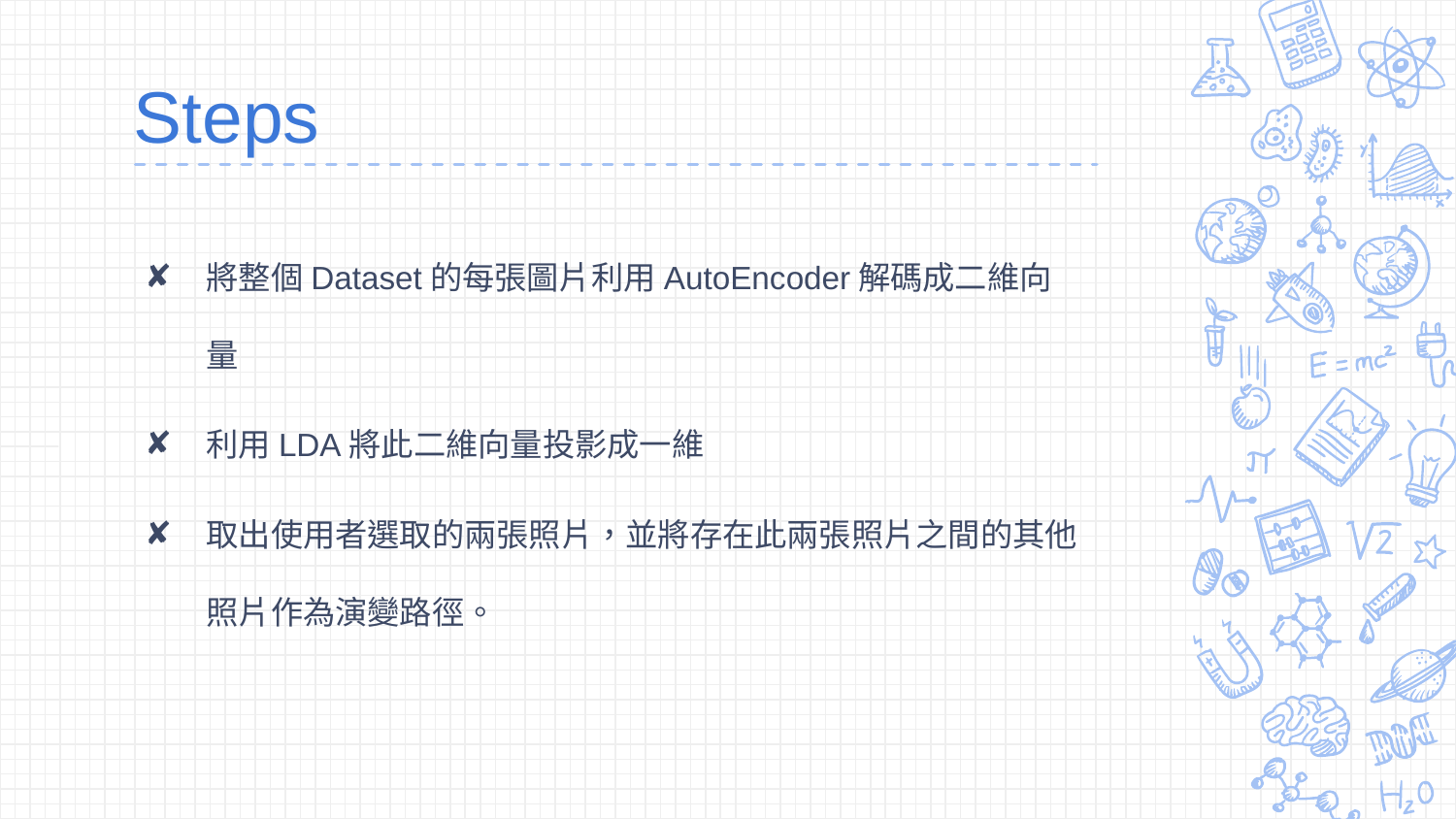

# Steps
將整個Dataset的每張圖片利用AutoEncoder解碼成二維向量
利用LDA將此二維向量投影成一維
取出使用者選取的兩張照片，並將存在此兩張照片之間的其他照片作為演變路徑。